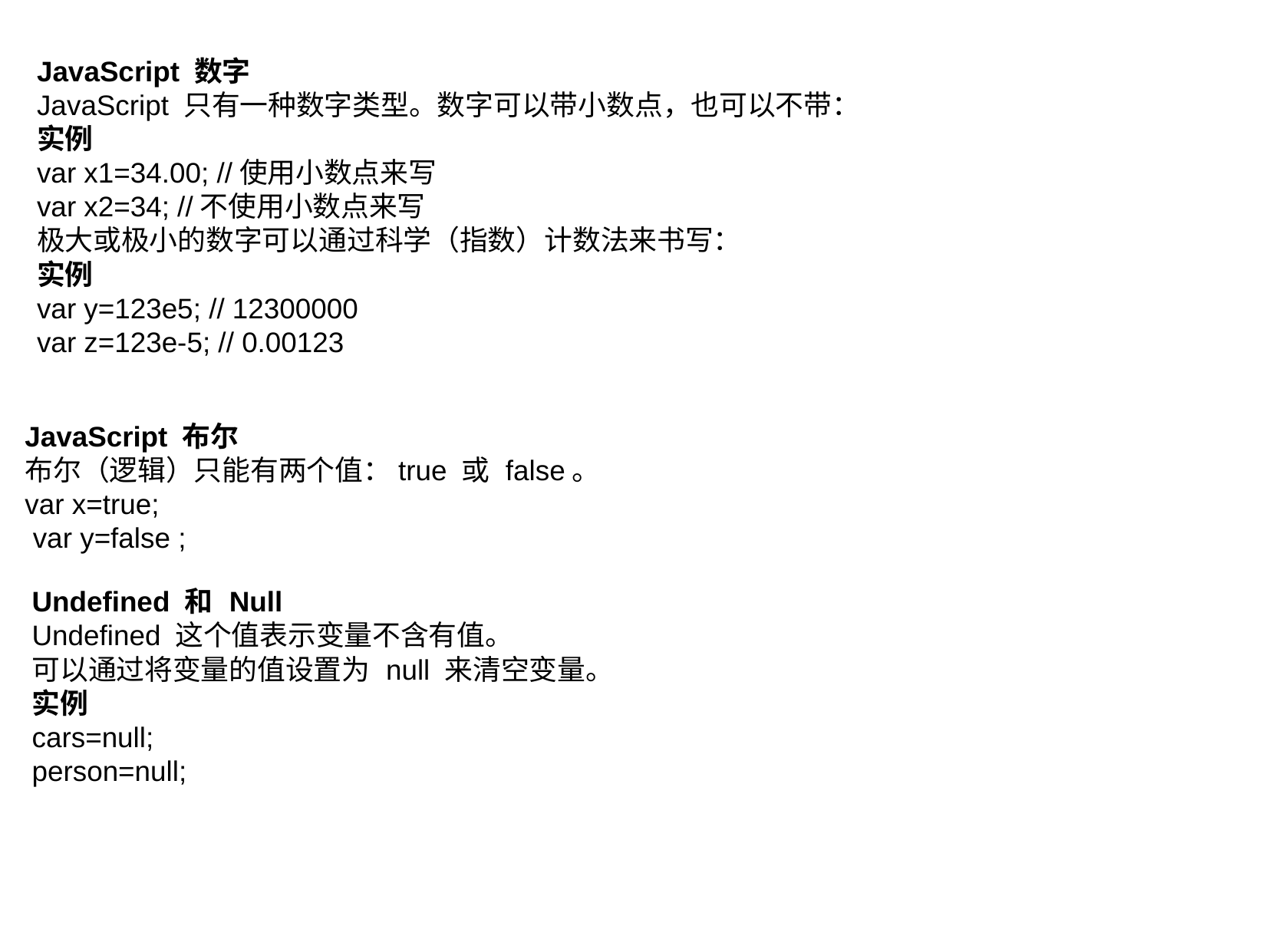

JavaScript 数字
JavaScript 只有一种数字类型。数字可以带小数点，也可以不带：
实例
var x1=34.00; //使用小数点来写
var x2=34; //不使用小数点来写
极大或极小的数字可以通过科学（指数）计数法来书写：
实例
var y=123e5; // 12300000
var z=123e-5; // 0.00123
JavaScript 布尔
布尔（逻辑）只能有两个值：true 或 false。
var x=true;
 var y=false ;
Undefined 和 Null
Undefined 这个值表示变量不含有值。
可以通过将变量的值设置为 null 来清空变量。
实例
cars=null;
person=null;